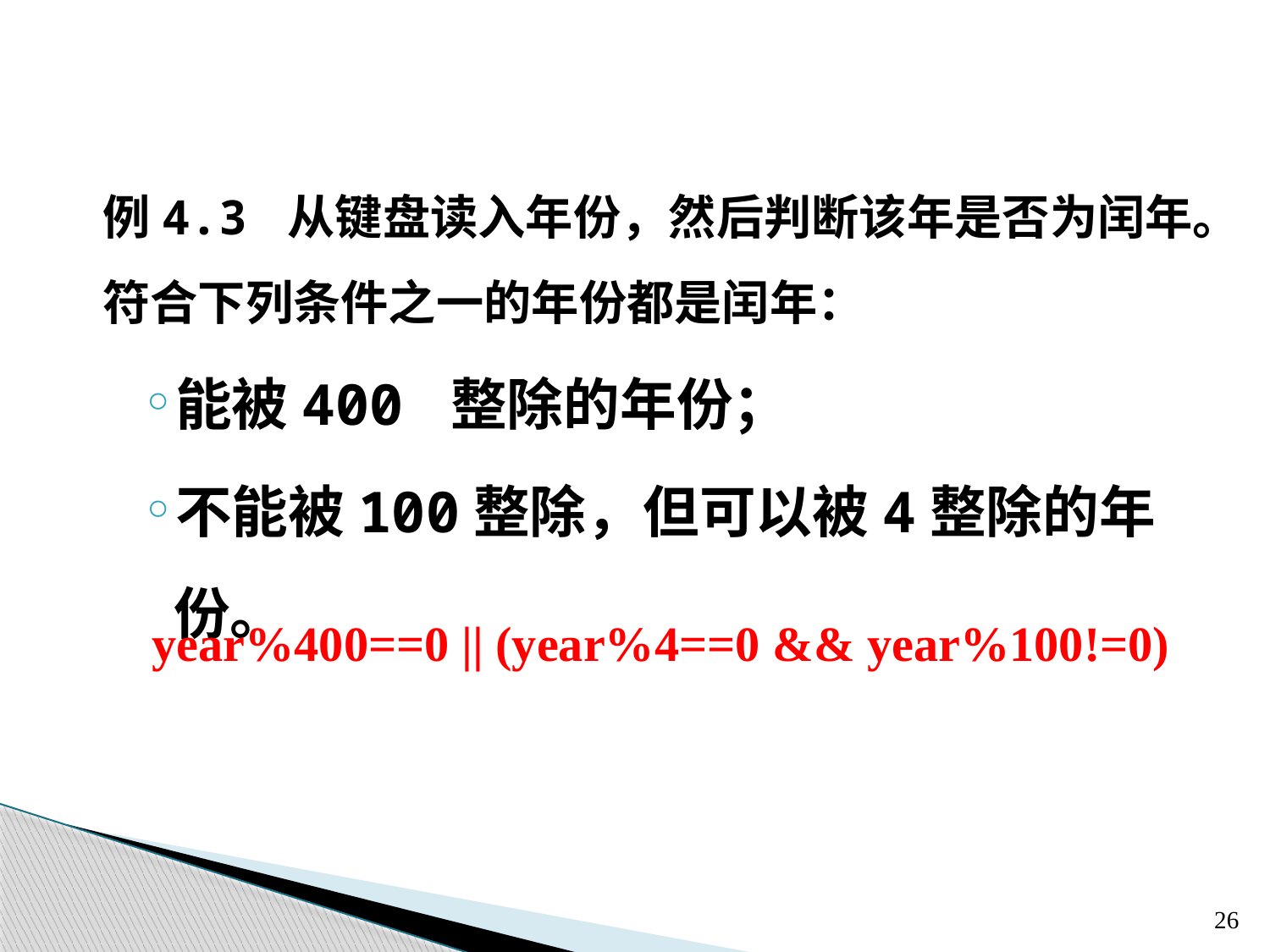

例4.3 从键盘读入年份，然后判断该年是否为闰年。符合下列条件之一的年份都是闰年：
能被400 整除的年份；
不能被100整除，但可以被4整除的年份。
  year%400==0 || (year%4==0 && year%100!=0)
26